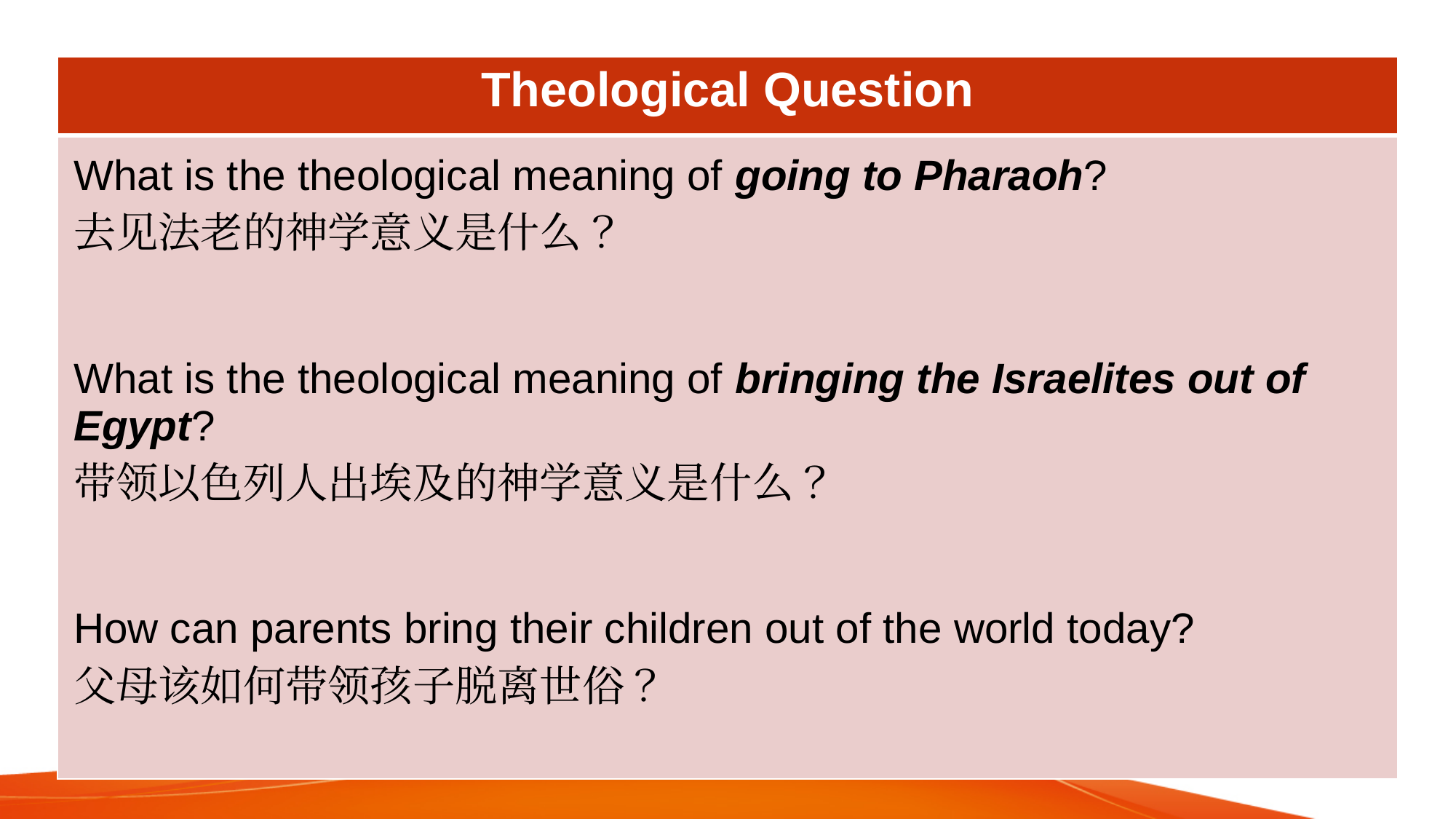

| Theological Question |
| --- |
| What is the theological meaning of going to Pharaoh? 去见法老的神学意义是什么？ What is the theological meaning of bringing the Israelites out of Egypt? 带领以色列人出埃及的神学意义是什么？ How can parents bring their children out of the world today? 父母该如何带领孩子脱离世俗？ |